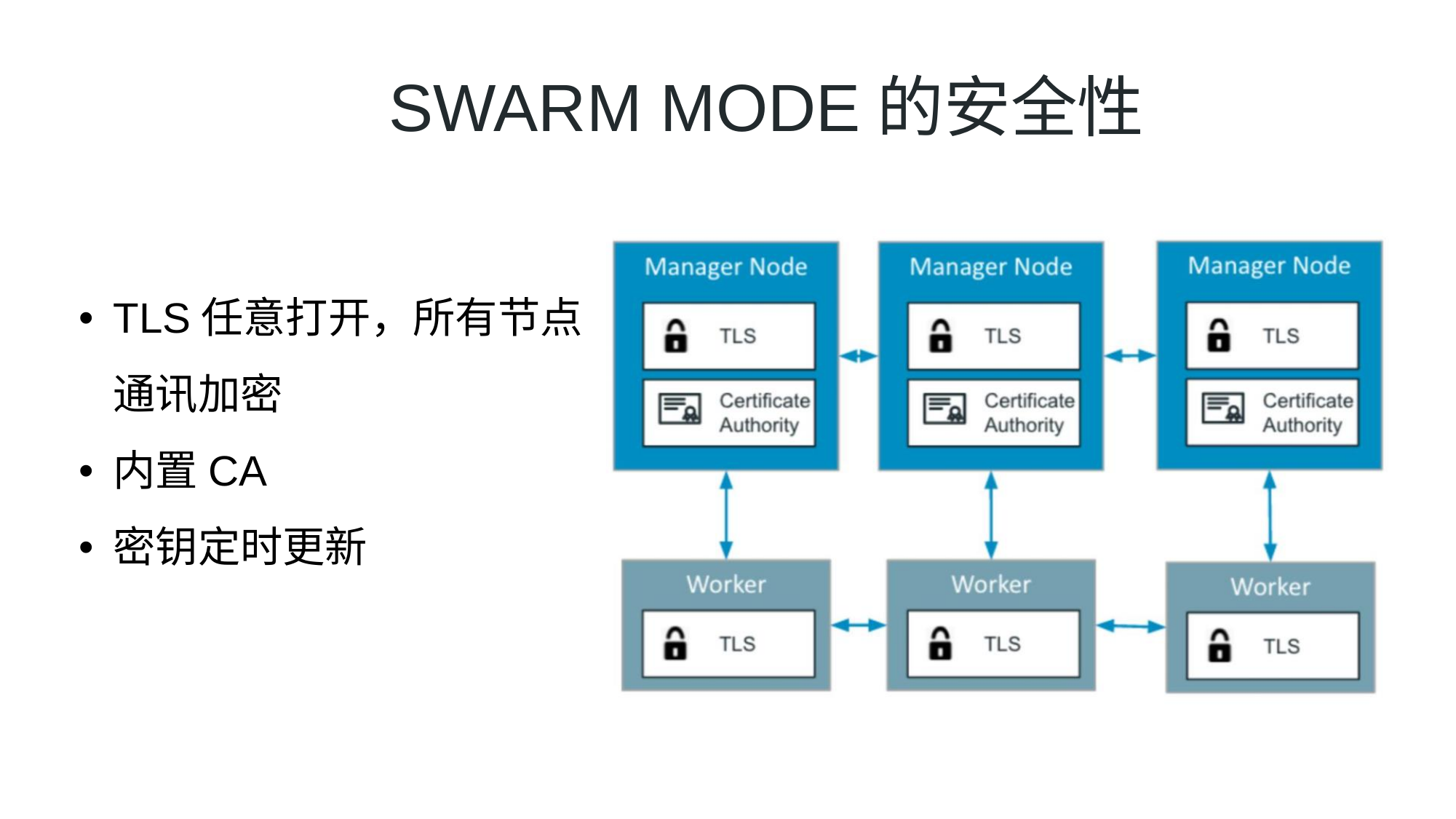

SWARM MODE的安全性
•
TLS任意打开，所有节点
通讯加密
•
•
内置CA
密钥定时更新